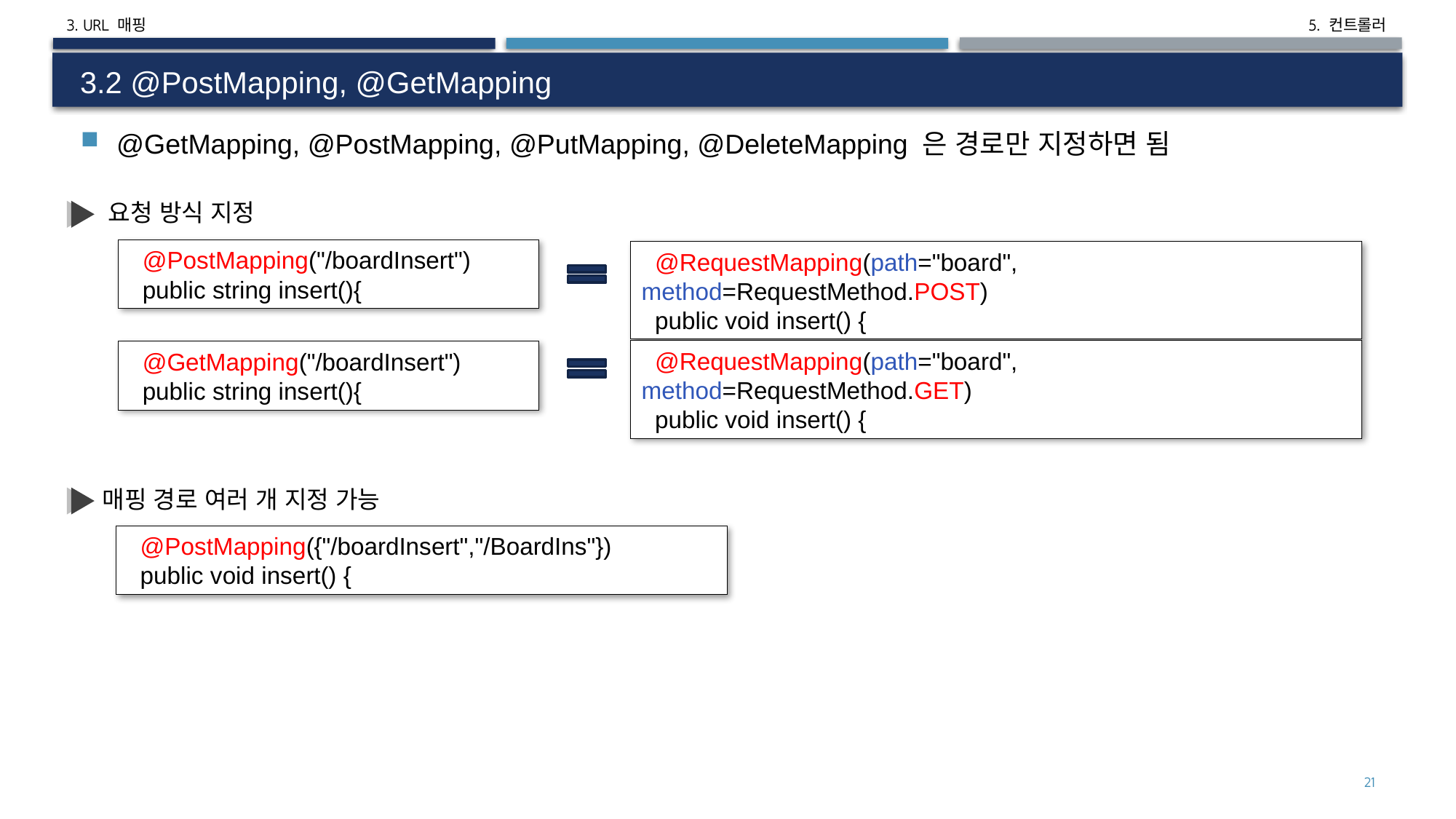

3. URL 매핑
# 3.2 @PostMapping, @GetMapping
@GetMapping, @PostMapping, @PutMapping, @DeleteMapping 은 경로만 지정하면 됨
요청 방식 지정

  @PostMapping("/boardInsert")
  public string insert(){
  @RequestMapping(path="board", method=RequestMethod.POST)
  public void insert() {

  @RequestMapping(path="board", method=RequestMethod.GET)
  public void insert() {
  @GetMapping("/boardInsert")
  public string insert(){

매핑 경로 여러 개 지정 가능

  @PostMapping({"/boardInsert","/BoardIns"})
  public void insert() {
21